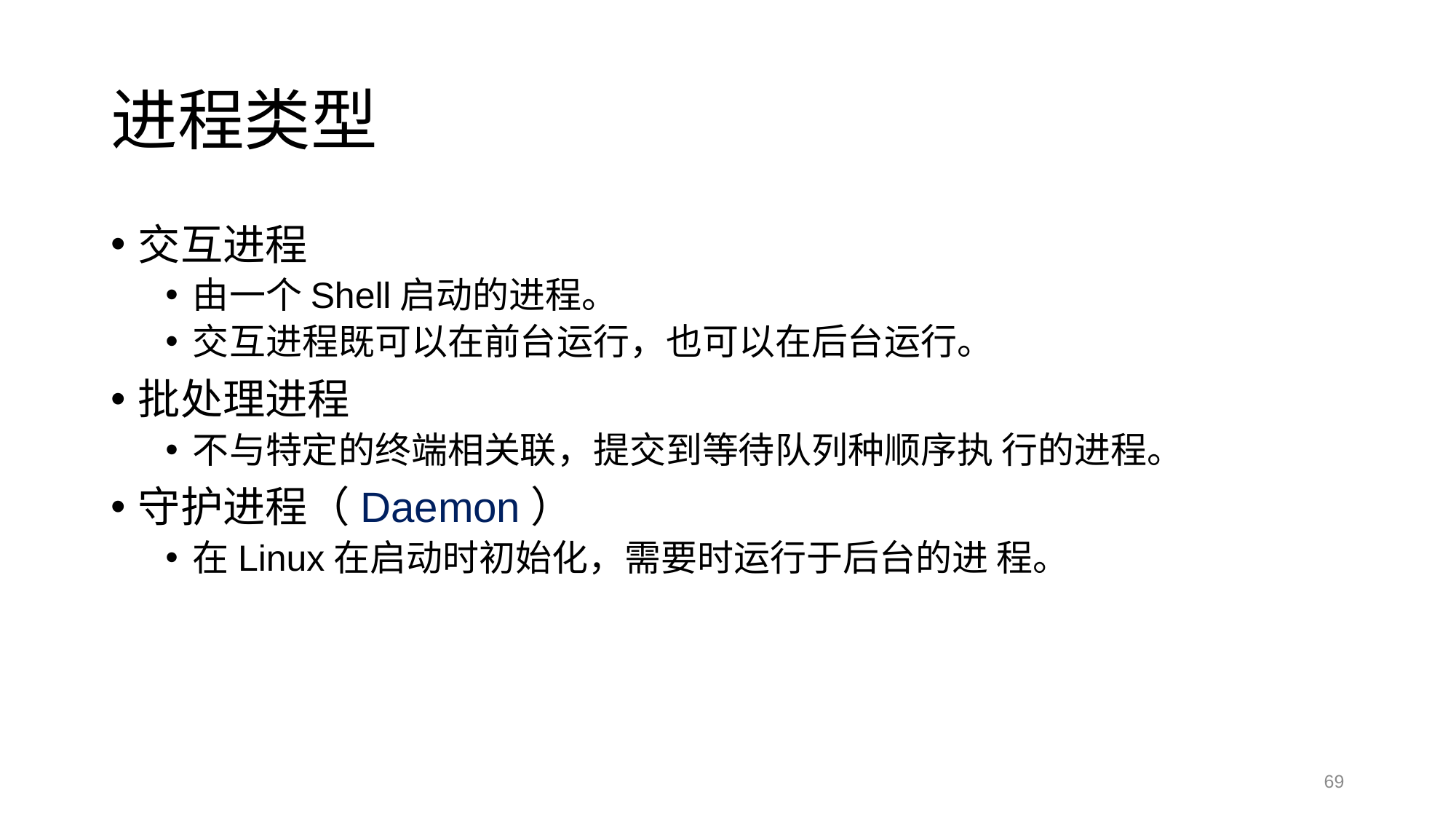

# 进程类型
交互进程
由一个Shell启动的进程。
交互进程既可以在前台运行，也可以在后台运行。
批处理进程
不与特定的终端相关联，提交到等待队列种顺序执 行的进程。
守护进程（Daemon）
在Linux在启动时初始化，需要时运行于后台的进 程。
69